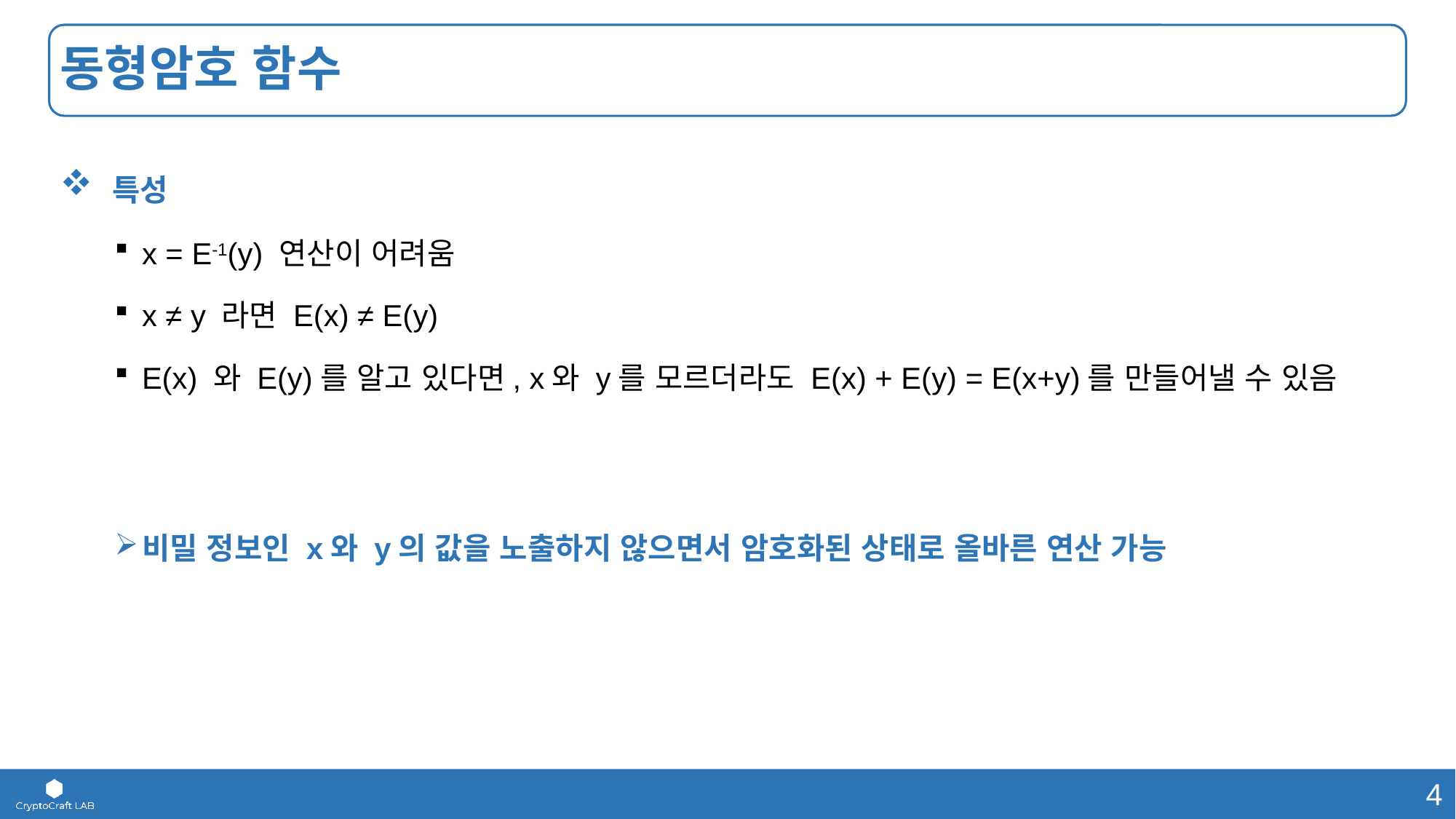

# 동형암호 함수
 특성
x = E-1(y) 연산이 어려움
x ≠ y 라면 E(x) ≠ E(y)
E(x) 와 E(y)를 알고 있다면, x와 y를 모르더라도 E(x) + E(y) = E(x+y)를 만들어낼 수 있음

비밀 정보인 x와 y의 값을 노출하지 않으면서 암호화된 상태로 올바른 연산 가능